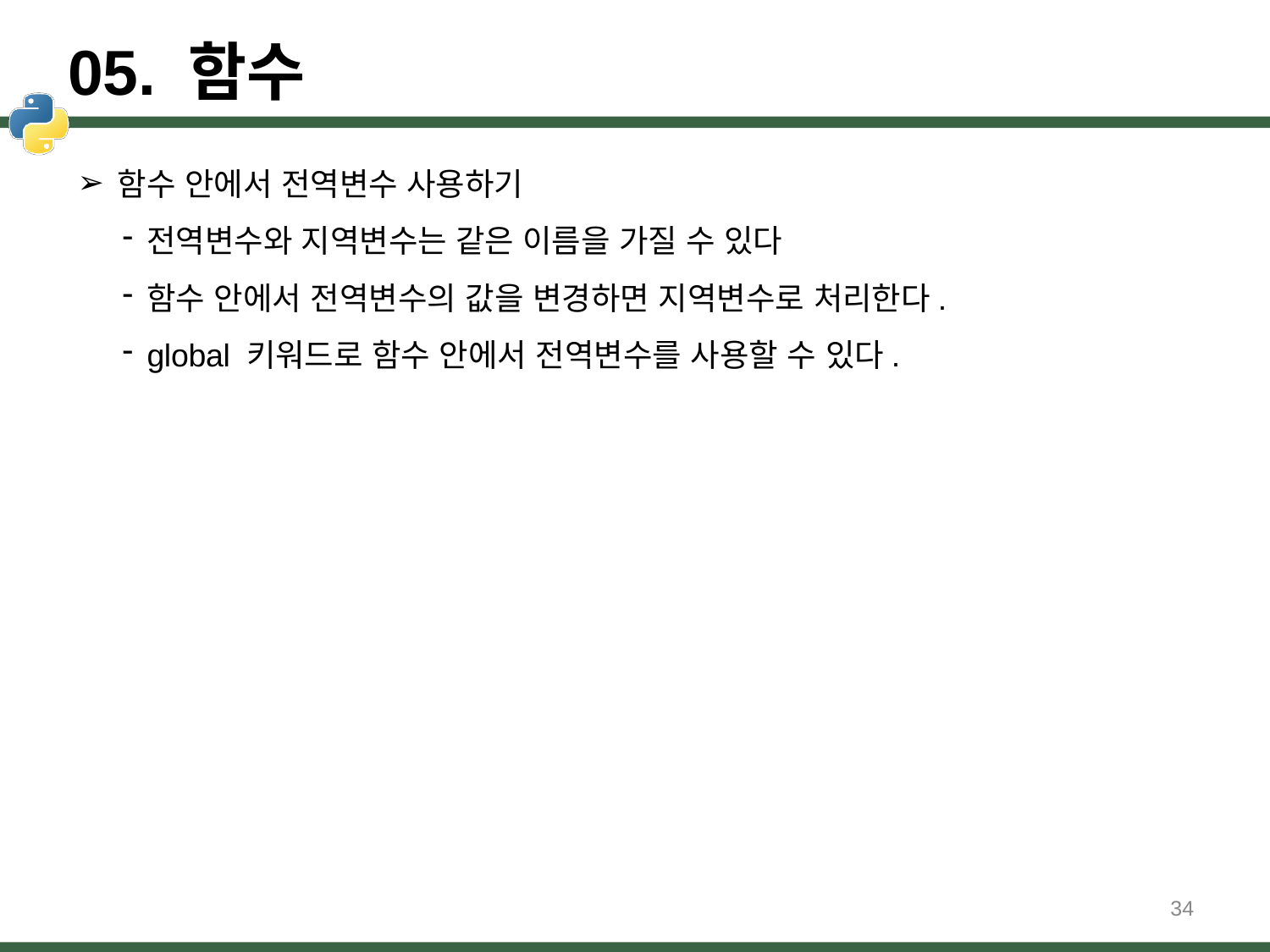

# 05. 함수

함수 안에서 전역변수 사용하기
전역변수와 지역변수는 같은 이름을 가질 수 있다
함수 안에서 전역변수의 값을 변경하면 지역변수로 처리한다.
global 키워드로 함수 안에서 전역변수를 사용할 수 있다.
34